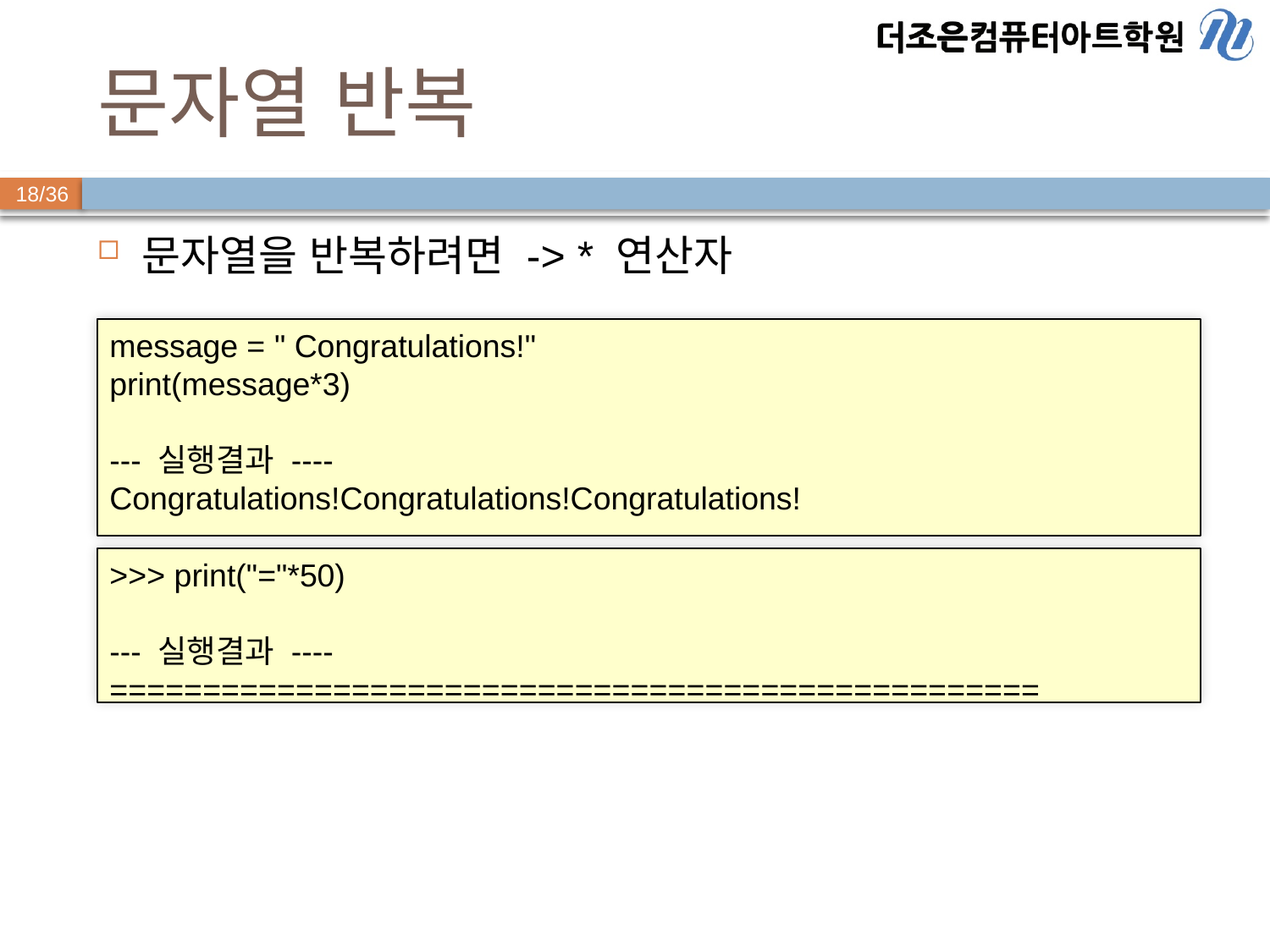

# 문자열 반복
문자열을 반복하려면 -> * 연산자

message = " Congratulations!"
print(message*3)

--- 실행결과 ----
Congratulations!Congratulations!Congratulations!
>>> print("="*50)

--- 실행결과 ----
==================================================